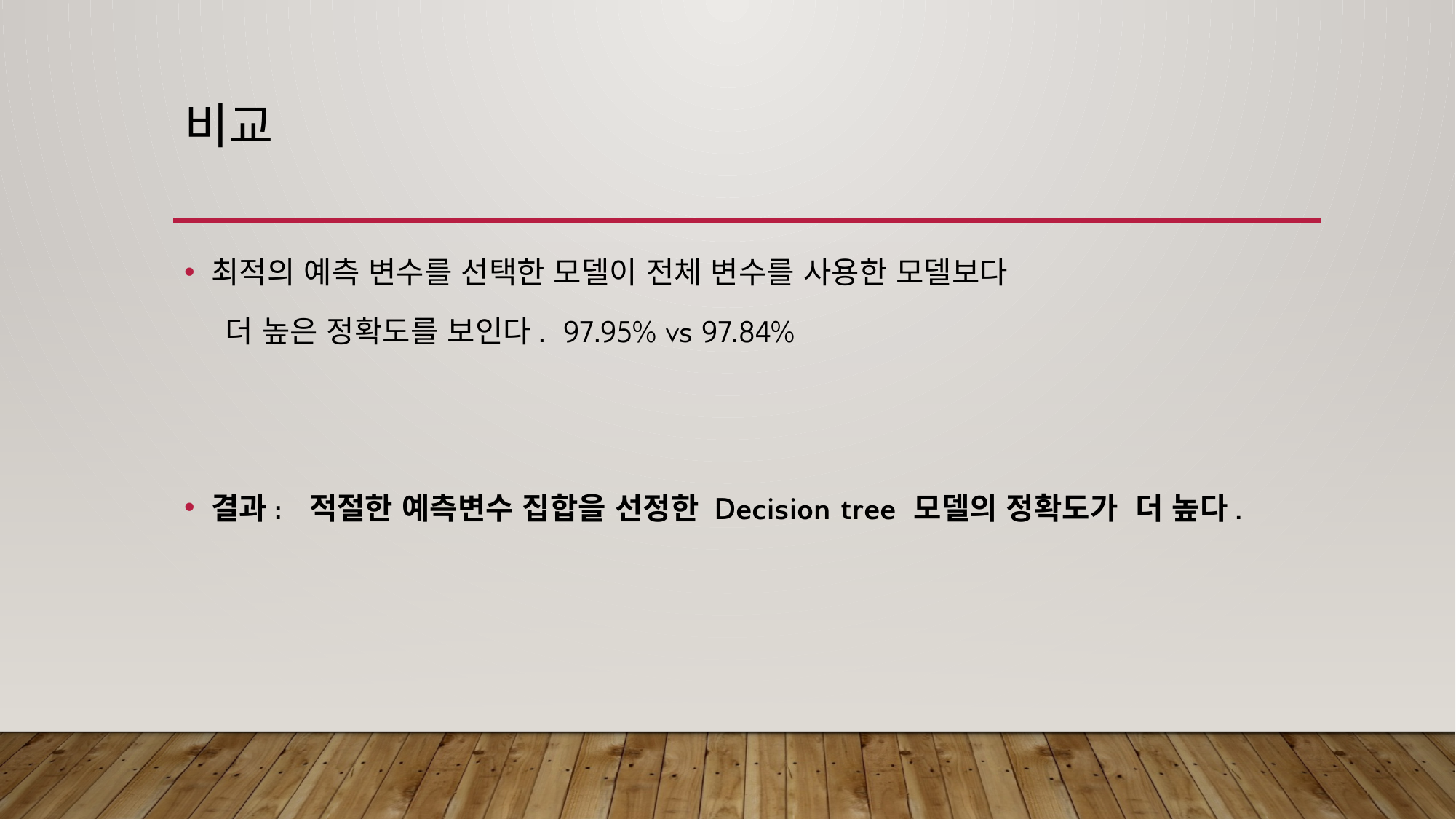

# 비교
최적의 예측 변수를 선택한 모델이 전체 변수를 사용한 모델보다
    더 높은 정확도를 보인다.  97.95% vs 97.84%

결과:  적절한 예측변수 집합을 선정한 Decision tree 모델의 정확도가  더 높다.